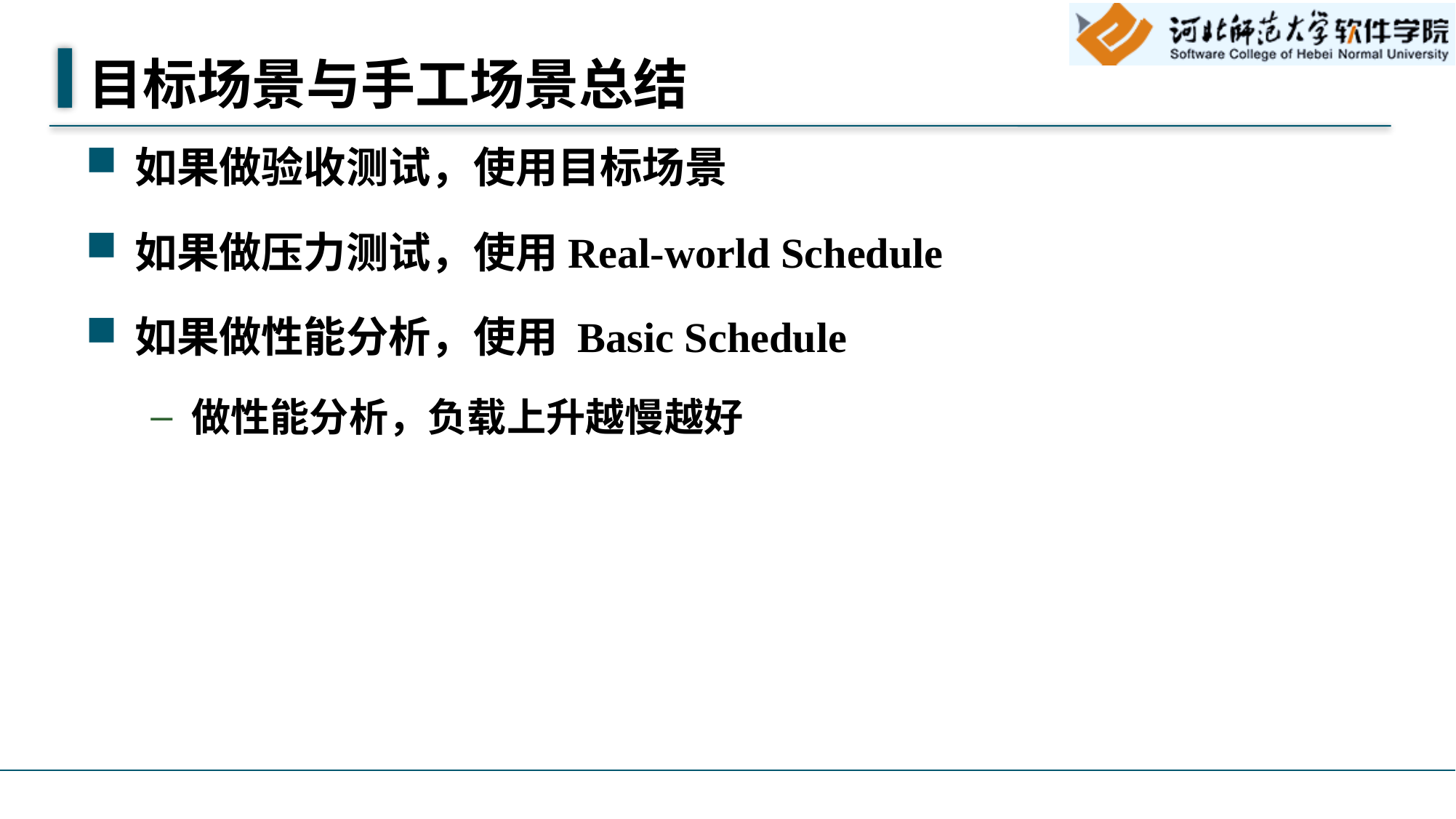

# 目标场景与手工场景总结
如果做验收测试，使用目标场景
如果做压力测试，使用Real-world Schedule
如果做性能分析，使用 Basic Schedule
做性能分析，负载上升越慢越好